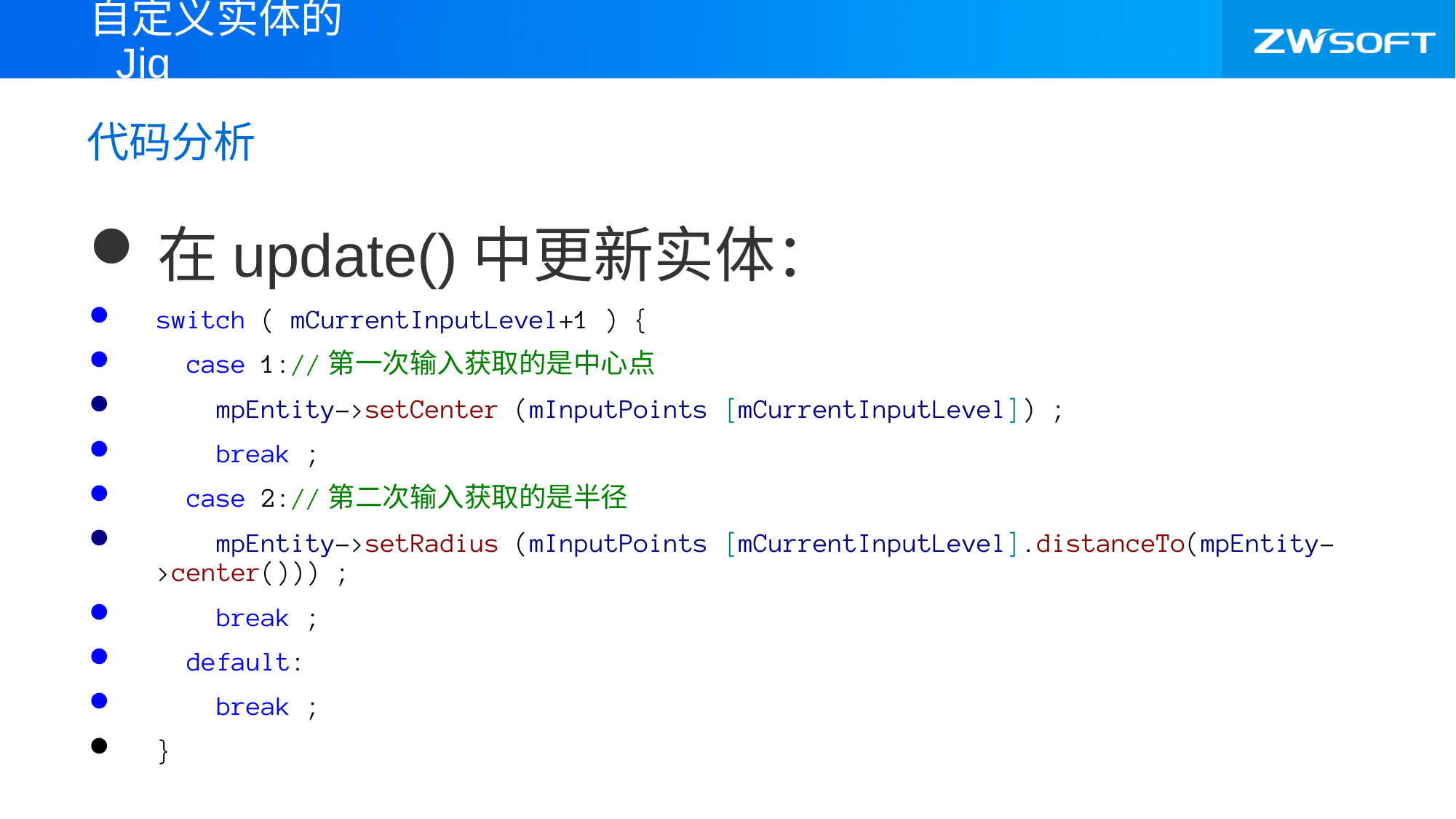

自定义实体的Jig
# 代码分析
在update()中更新实体：
switch ( mCurrentInputLevel+1 ) {
  case 1://第一次输入获取的是中心点
    mpEntity->setCenter (mInputPoints [mCurrentInputLevel]) ;
    break ;
  case 2://第二次输入获取的是半径
    mpEntity->setRadius (mInputPoints [mCurrentInputLevel].distanceTo(mpEntity->center())) ;
    break ;
  default:
    break ;
}